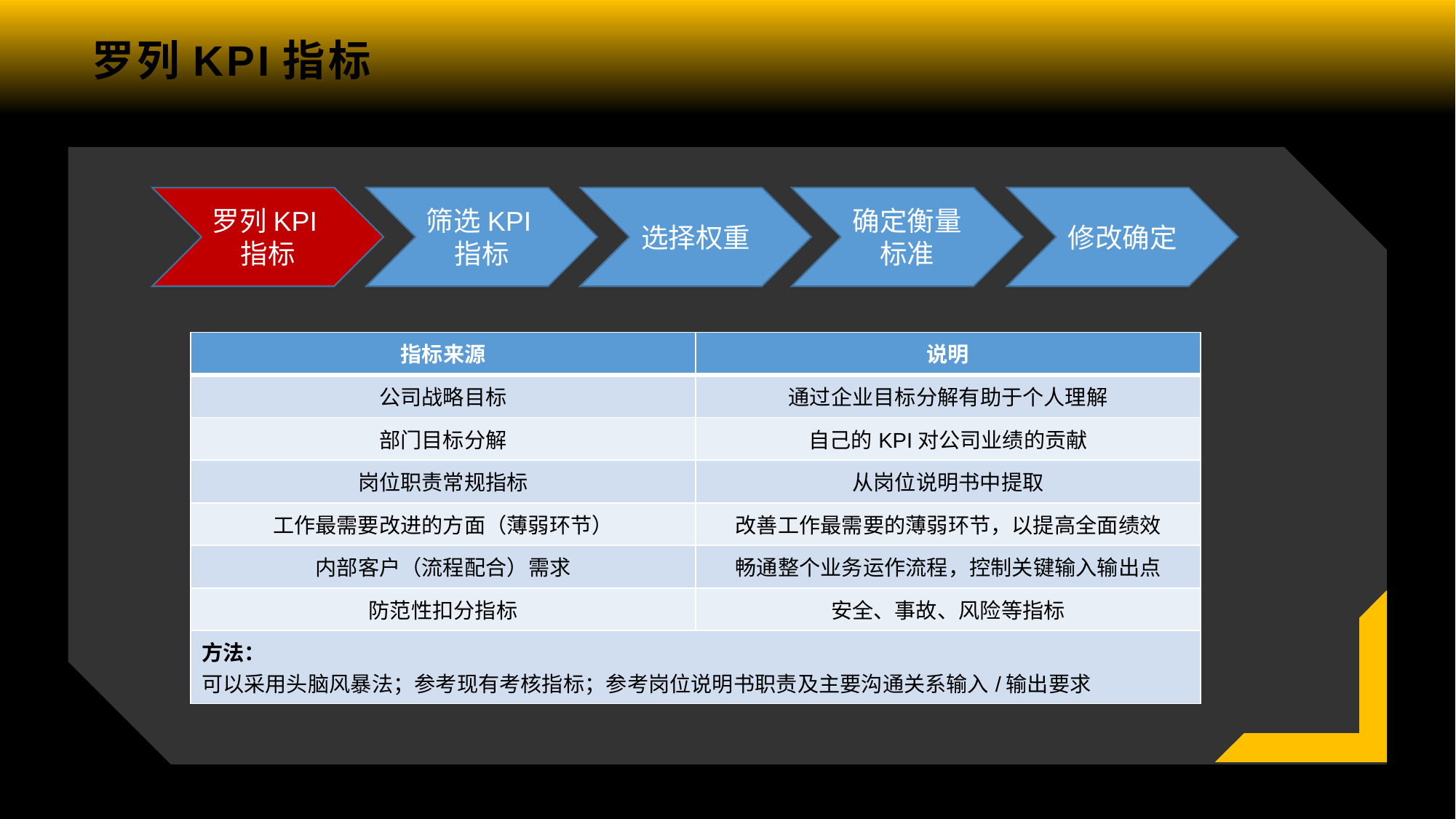

# 罗列KPI指标

罗列KPI指标
筛选KPI指标
选择权重
确定衡量标准
修改确定
| 指标来源 | 说明 |
| --- | --- |
| 公司战略目标 | 通过企业目标分解有助于个人理解 |
| 部门目标分解 | 自己的KPI对公司业绩的贡献 |
| 岗位职责常规指标 | 从岗位说明书中提取 |
| 工作最需要改进的方面（薄弱环节） | 改善工作最需要的薄弱环节，以提高全面绩效 |
| 内部客户（流程配合）需求 | 畅通整个业务运作流程，控制关键输入输出点 |
| 防范性扣分指标 | 安全、事故、风险等指标 |
| 方法： 可以采用头脑风暴法；参考现有考核指标；参考岗位说明书职责及主要沟通关系输入/输出要求 |  |